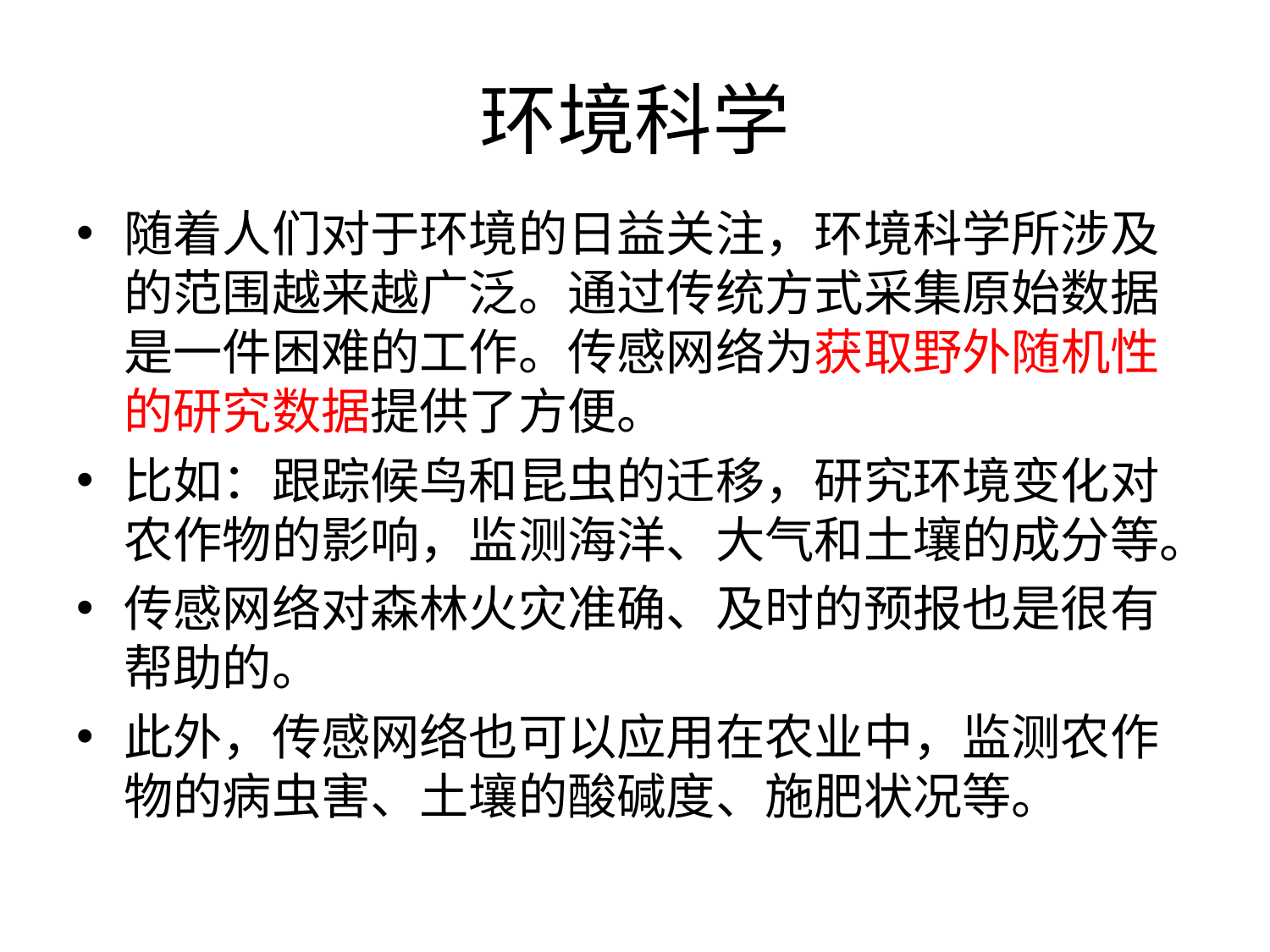

# 环境科学
随着人们对于环境的日益关注，环境科学所涉及的范围越来越广泛。通过传统方式采集原始数据是一件困难的工作。传感网络为获取野外随机性的研究数据提供了方便。
比如：跟踪候鸟和昆虫的迁移，研究环境变化对农作物的影响，监测海洋、大气和土壤的成分等。
传感网络对森林火灾准确、及时的预报也是很有帮助的。
此外，传感网络也可以应用在农业中，监测农作物的病虫害、土壤的酸碱度、施肥状况等。